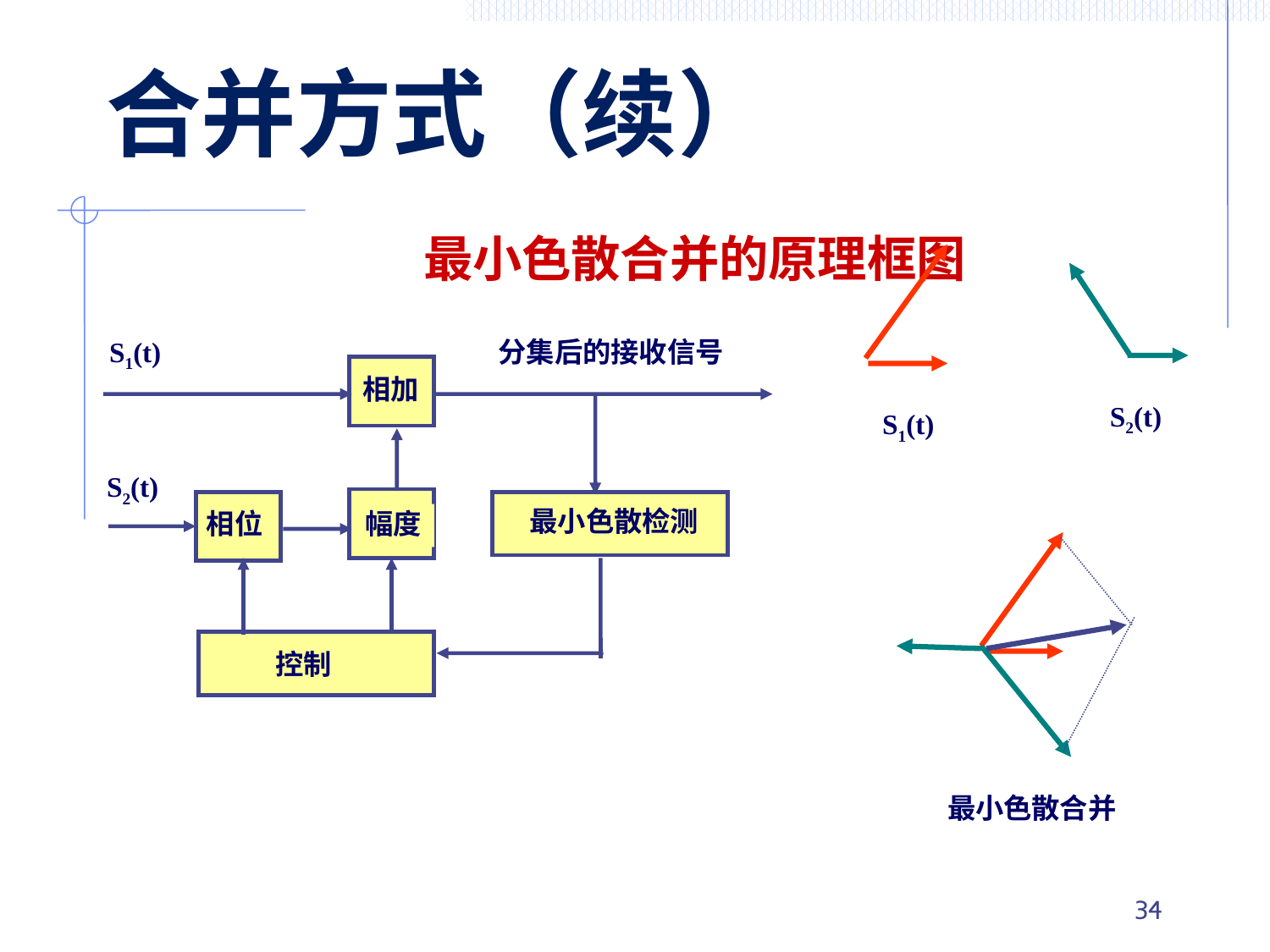

# 合并方式（续）
最小色散合并的原理框图

S2(t)
S1(t)
S1(t)
分集后的接收信号

相加

S2(t)

最小色散检测
相位
幅度

最小色散合并

控制

34